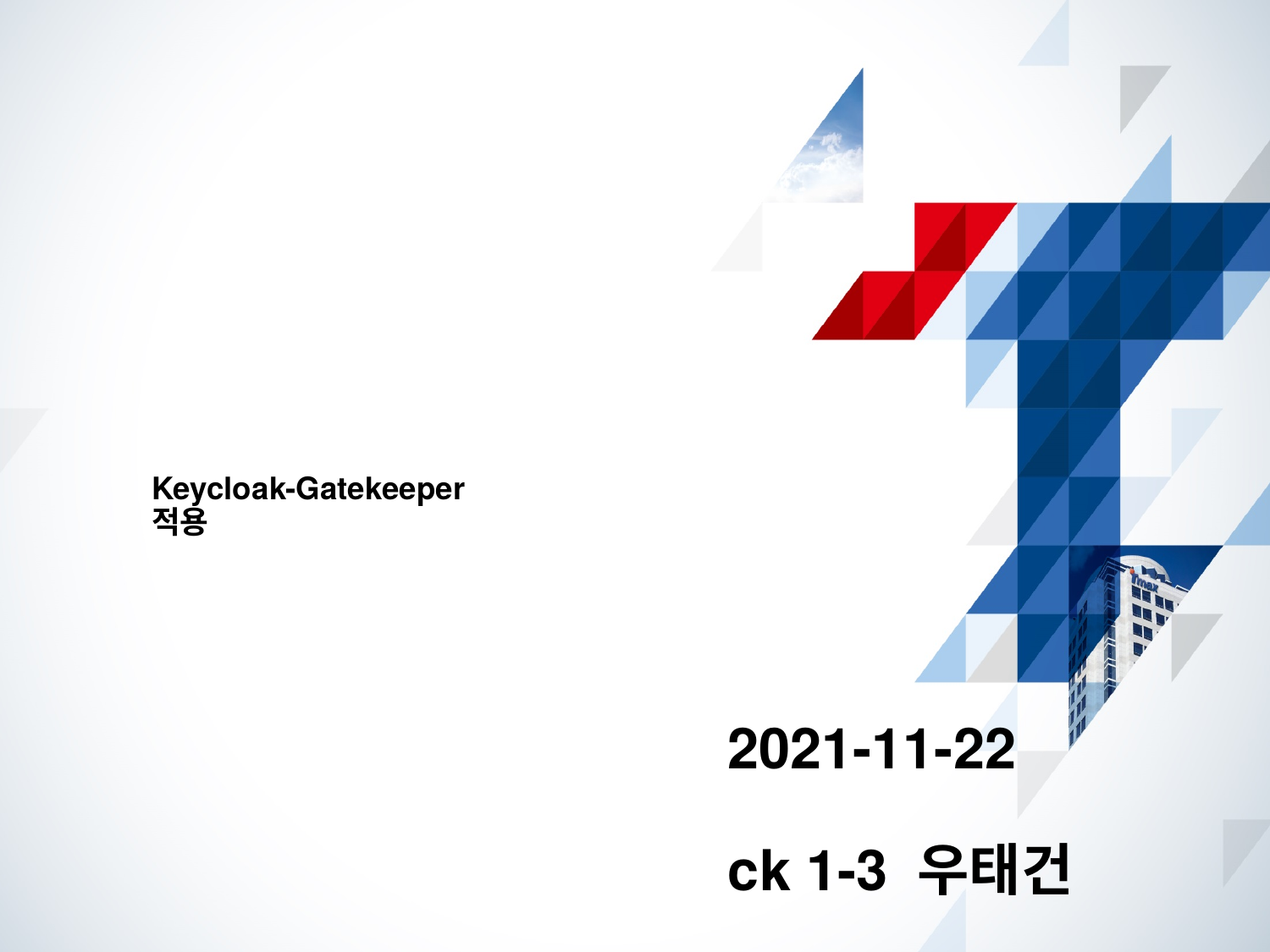

# Keycloak-Gatekeeper 적용
2021-11-22

ck 1-3 우태건